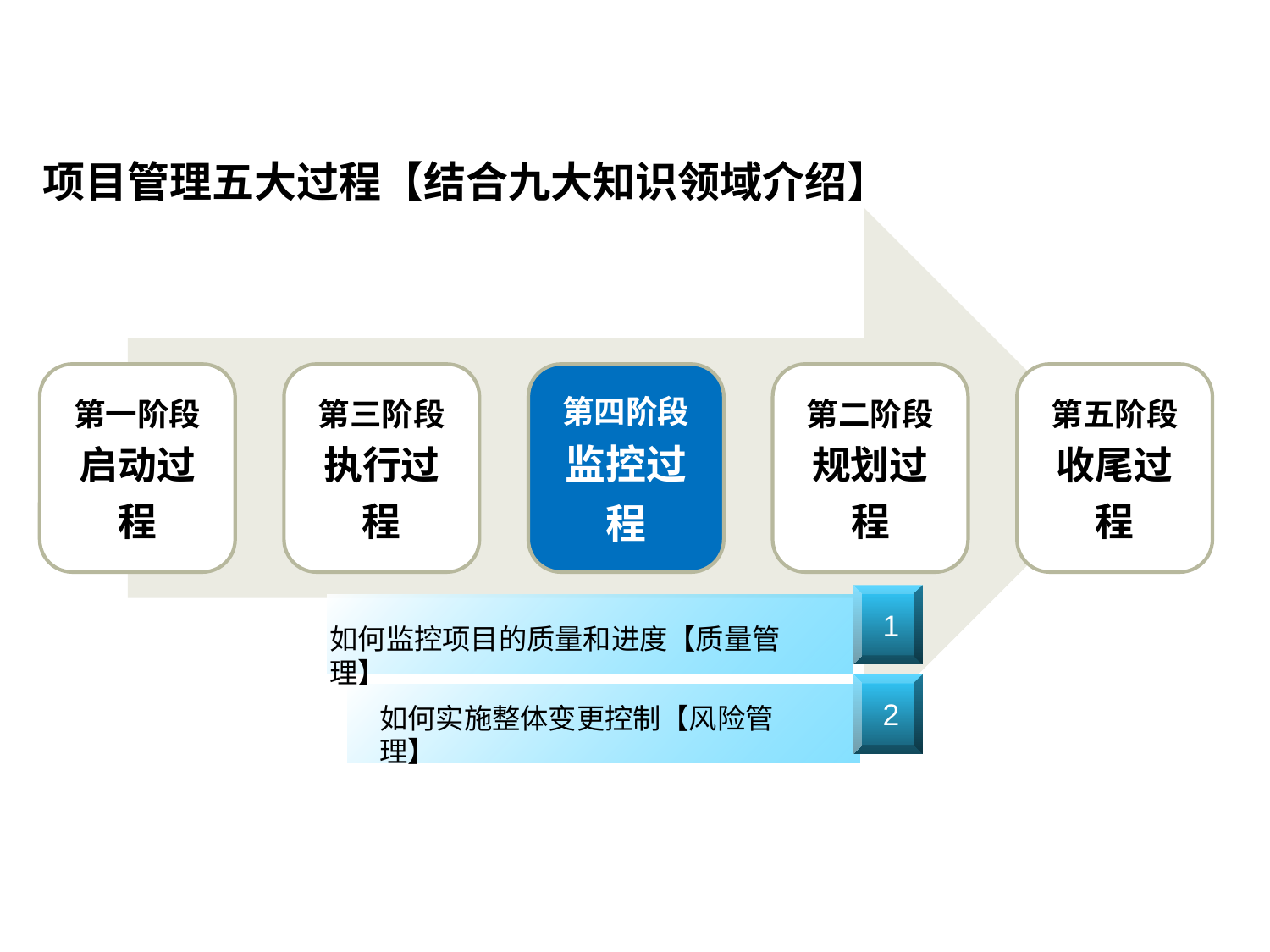

# 项目管理五大过程【结合九大知识领域介绍】
第一阶段
启动过程
第三阶段
执行过程
第二阶段
规划过程
第五阶段
收尾过程
第四阶段
监控过程
 1

如何监控项目的质量和进度【质量管理】
 2

如何实施整体变更控制【风险管理】